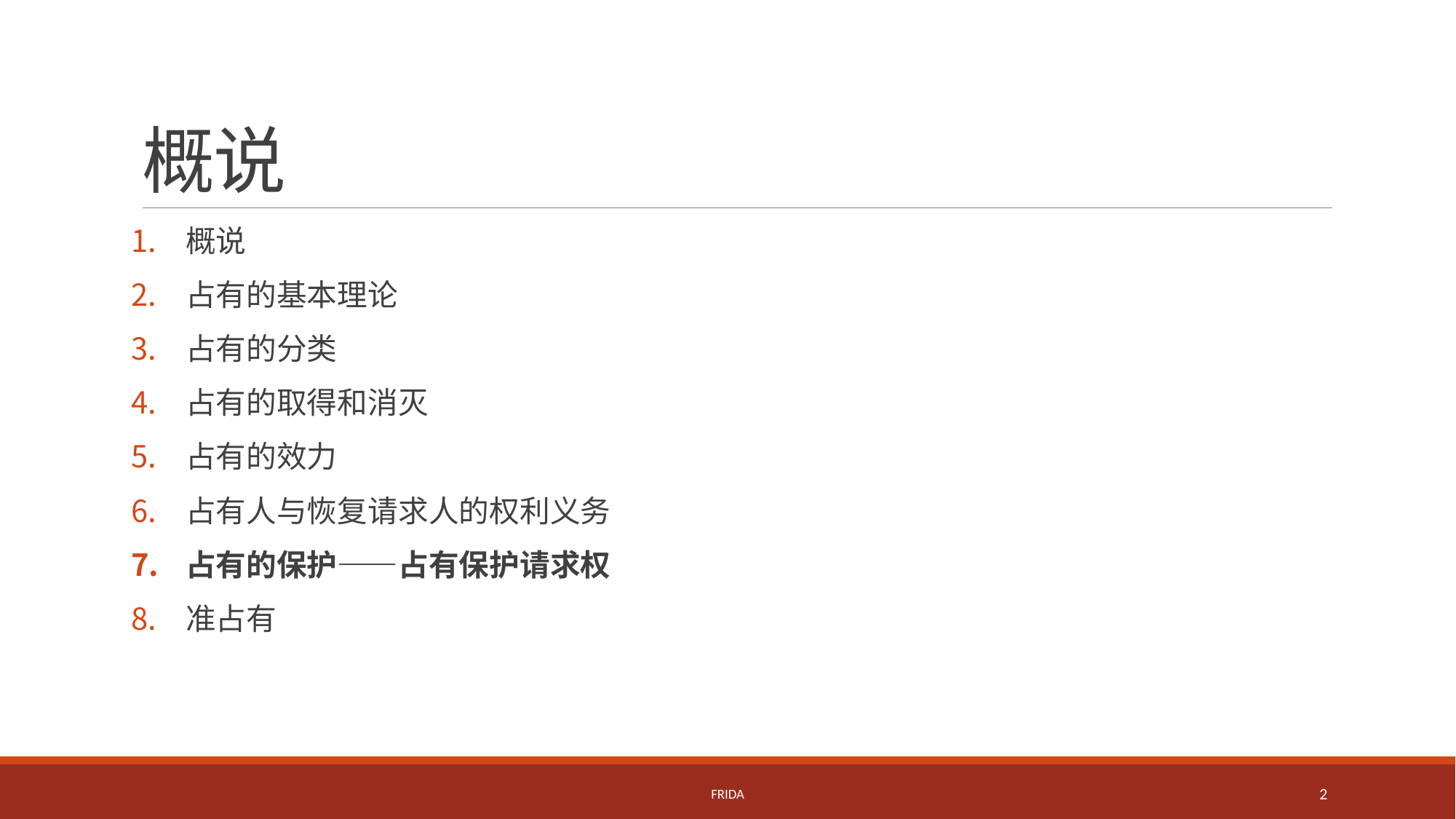

# 概说
概说
占有的基本理论
占有的分类
占有的取得和消灭
占有的效力
占有人与恢复请求人的权利义务
占有的保护——占有保护请求权
准占有

Frida
2